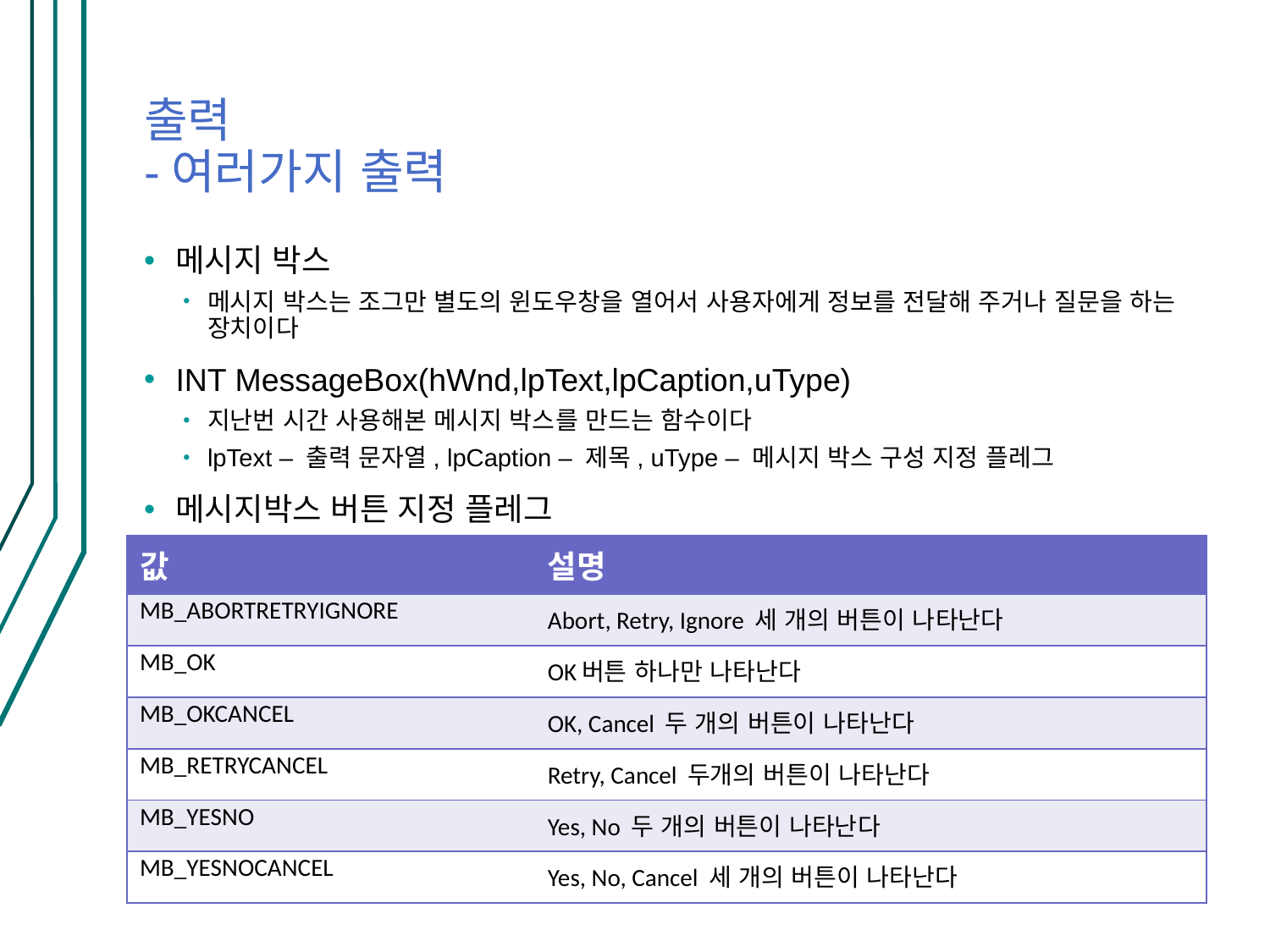

# 출력 -여러가지 출력
메시지 박스
메시지 박스는 조그만 별도의 윈도우창을 열어서 사용자에게 정보를 전달해 주거나 질문을 하는 장치이다
INT MessageBox(hWnd,lpText,lpCaption,uType)
지난번 시간 사용해본 메시지 박스를 만드는 함수이다
lpText – 출력 문자열, lpCaption – 제목, uType – 메시지 박스 구성 지정 플레그
메시지박스 버튼 지정 플레그
| 값 | 설명 |
| --- | --- |
| MB\_ABORTRETRYIGNORE | Abort, Retry, Ignore 세 개의 버튼이 나타난다 |
| MB\_OK | OK버튼 하나만 나타난다 |
| MB\_OKCANCEL | OK, Cancel 두 개의 버튼이 나타난다 |
| MB\_RETRYCANCEL | Retry, Cancel 두개의 버튼이 나타난다 |
| MB\_YESNO | Yes, No 두 개의 버튼이 나타난다 |
| MB\_YESNOCANCEL | Yes, No, Cancel 세 개의 버튼이 나타난다 |